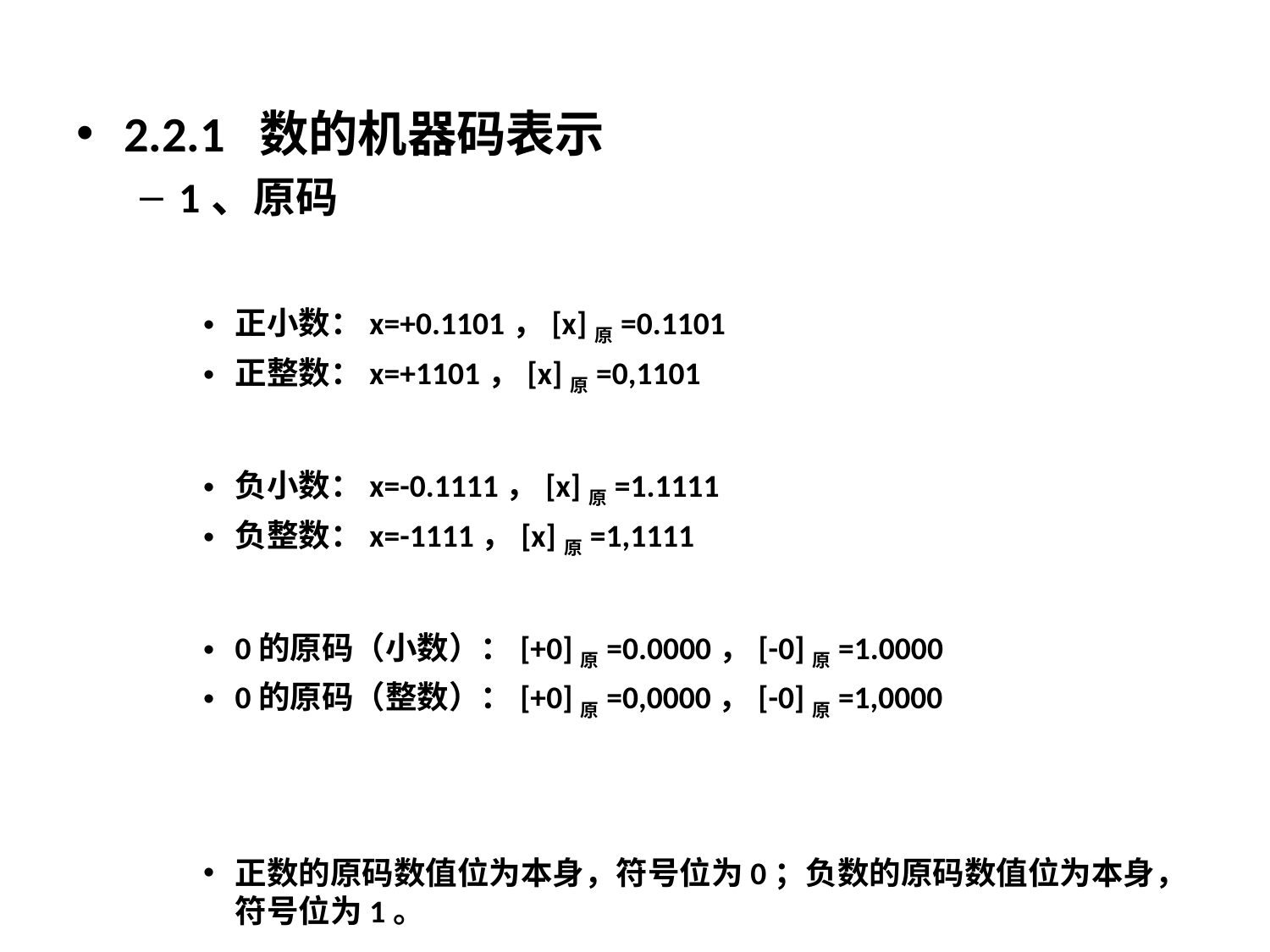

2.2.1  数的机器码表示
1、原码

正小数：x=+0.1101，[x]原=0.1101
正整数：x=+1101，[x]原=0,1101

负小数：x=-0.1111，[x]原=1.1111
负整数：x=-1111，[x]原=1,1111

0的原码（小数）：[+0]原=0.0000，[-0]原=1.0000
0的原码（整数）：[+0]原=0,0000，[-0]原=1,0000

正数的原码数值位为本身，符号位为0；负数的原码数值位为本身，符号位为1。

+0的原码和-0的原码是不一样的。